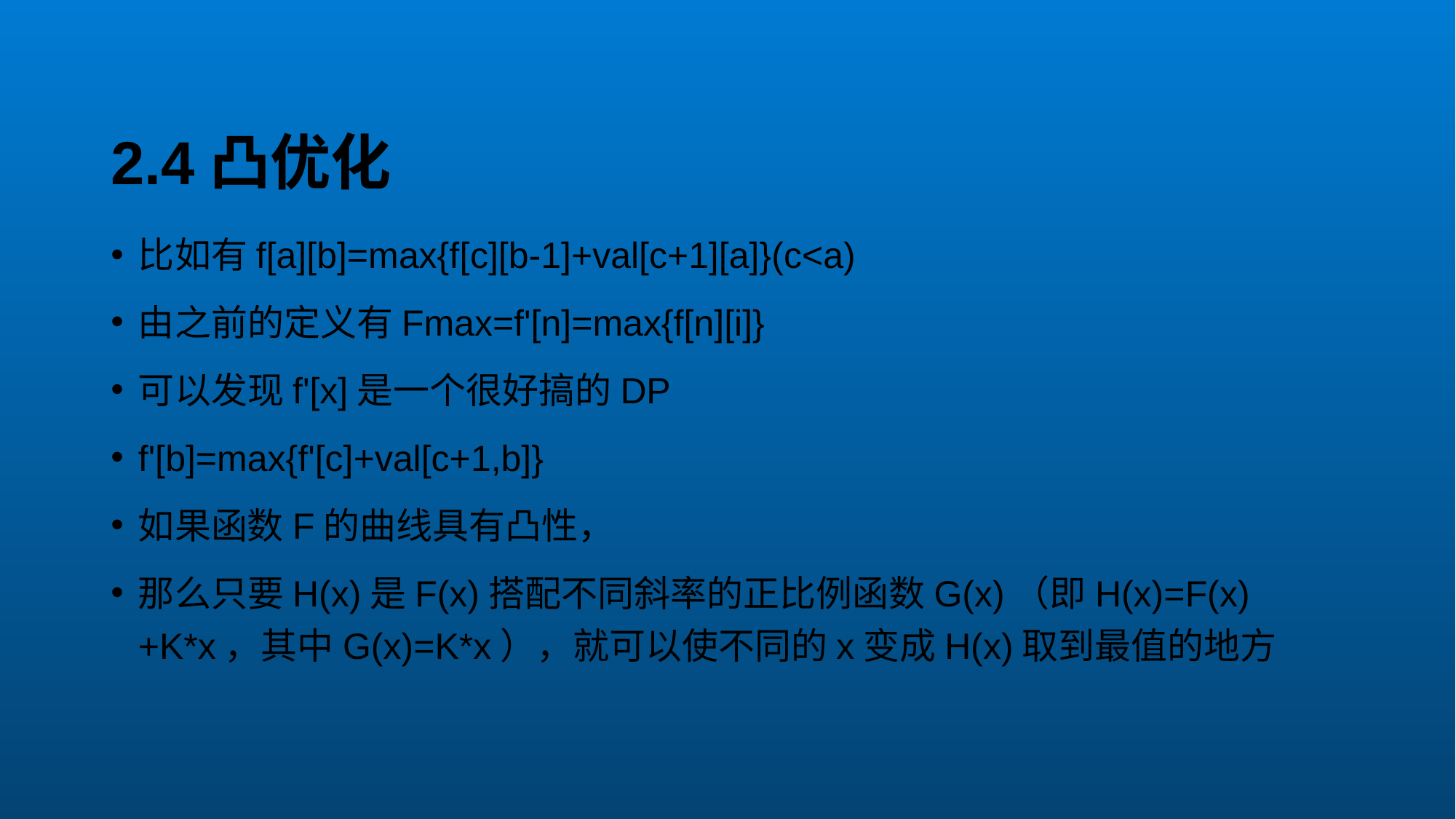

# 2.4凸优化
比如有f[a][b]=max{f[c][b-1]+val[c+1][a]}(c<a)
由之前的定义有Fmax=f'[n]=max{f[n][i]}
可以发现f'[x]是一个很好搞的DP
f'[b]=max{f'[c]+val[c+1,b]}
如果函数F的曲线具有凸性，
那么只要H(x)是F(x)搭配不同斜率的正比例函数G(x)（即H(x)=F(x)+K*x，其中G(x)=K*x），就可以使不同的x变成H(x)取到最值的地方